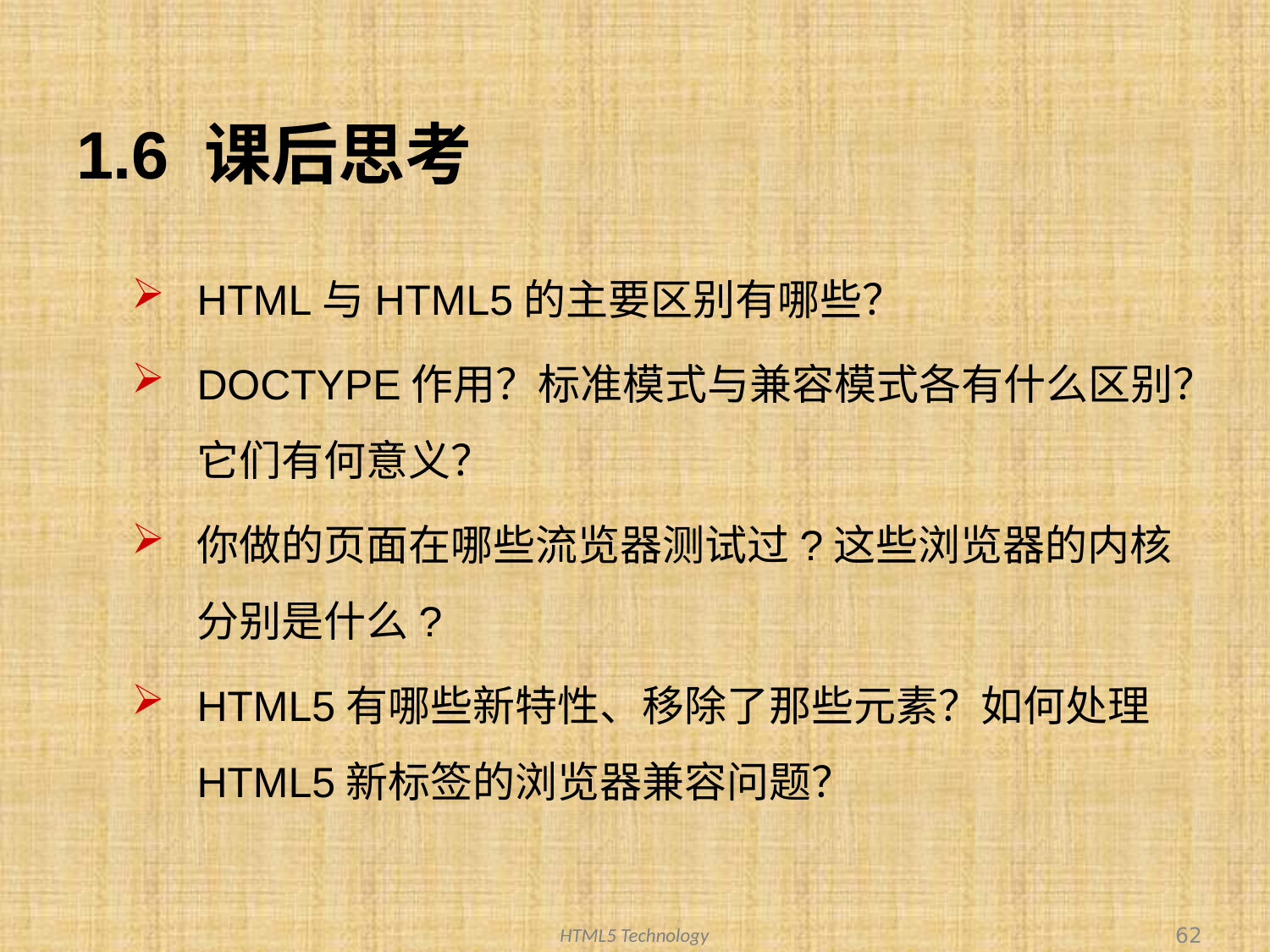

# 1.6 课后思考
HTML与HTML5的主要区别有哪些？
DOCTYPE作用？标准模式与兼容模式各有什么区别？它们有何意义？
你做的页面在哪些流览器测试过?这些浏览器的内核分别是什么?
HTML5有哪些新特性、移除了那些元素？如何处理HTML5新标签的浏览器兼容问题？
62
HTML5 Technology